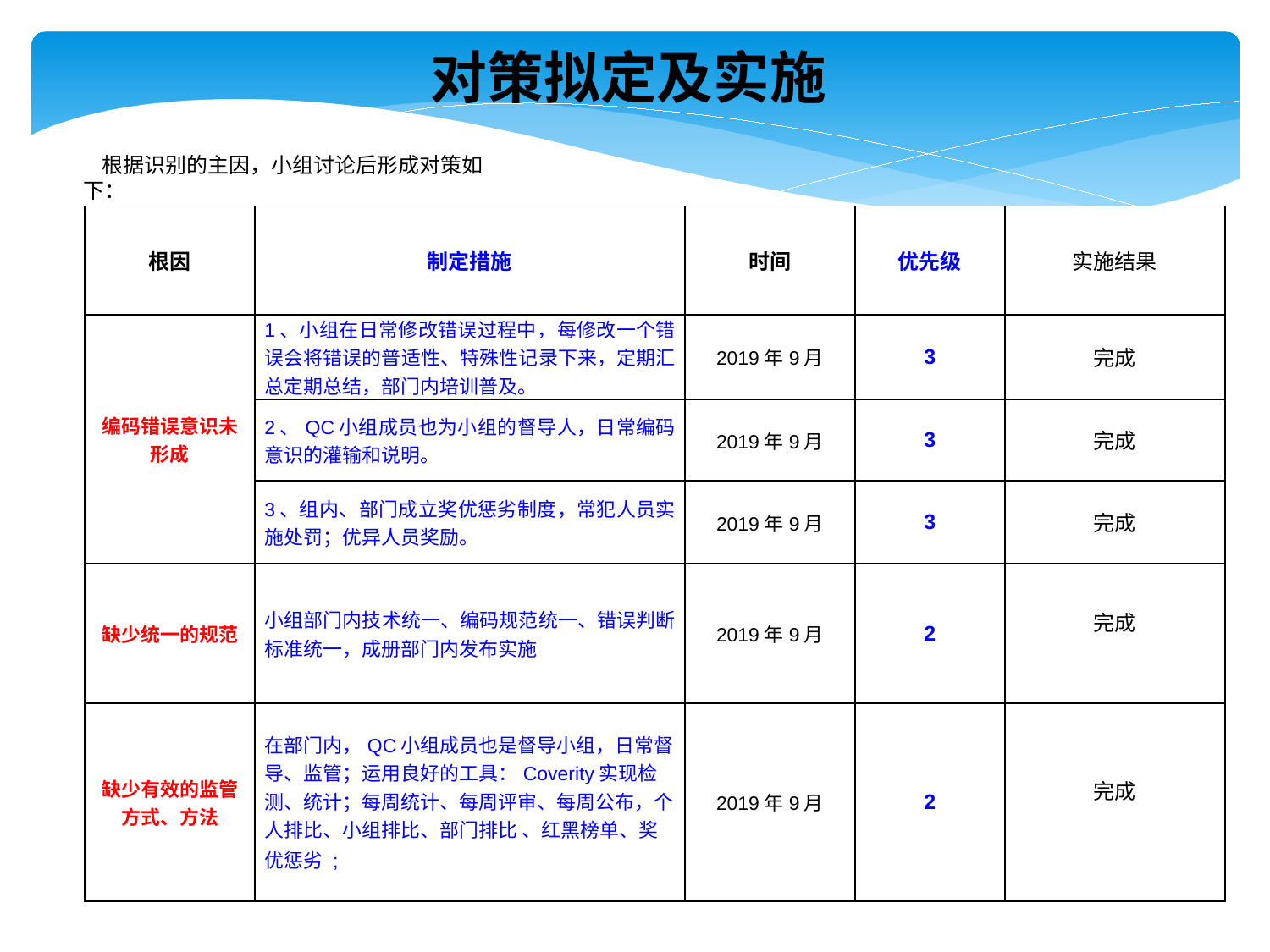

对策拟定及实施
根据识别的主因，小组讨论后形成对策如下：
| 根因 | 制定措施 | 时间 | 优先级 | 实施结果 |
| --- | --- | --- | --- | --- |
| 编码错误意识未形成 | 1、小组在日常修改错误过程中，每修改一个错误会将错误的普适性、特殊性记录下来，定期汇总定期总结，部门内培训普及。 | 2019年9月 | 3 | 完成 |
|  | 2、QC小组成员也为小组的督导人，日常编码意识的灌输和说明。 | 2019年9月 | 3 | 完成 |
|  | 3、组内、部门成立奖优惩劣制度，常犯人员实施处罚；优异人员奖励。 | 2019年9月 | 3 | 完成 |
| 缺少统一的规范 | 小组部门内技术统一、编码规范统一、错误判断标准统一，成册部门内发布实施 | 2019年9月 | 2 | 完成 |
| 缺少有效的监管方式、方法 | 在部门内，QC小组成员也是督导小组，日常督导、监管；运用良好的工具：Coverity实现检测、统计；每周统计、每周评审、每周公布，个人排比、小组排比、部门排比 、红黑榜单、奖优惩劣 ; | 2019年9月 | 2 | 完成 |